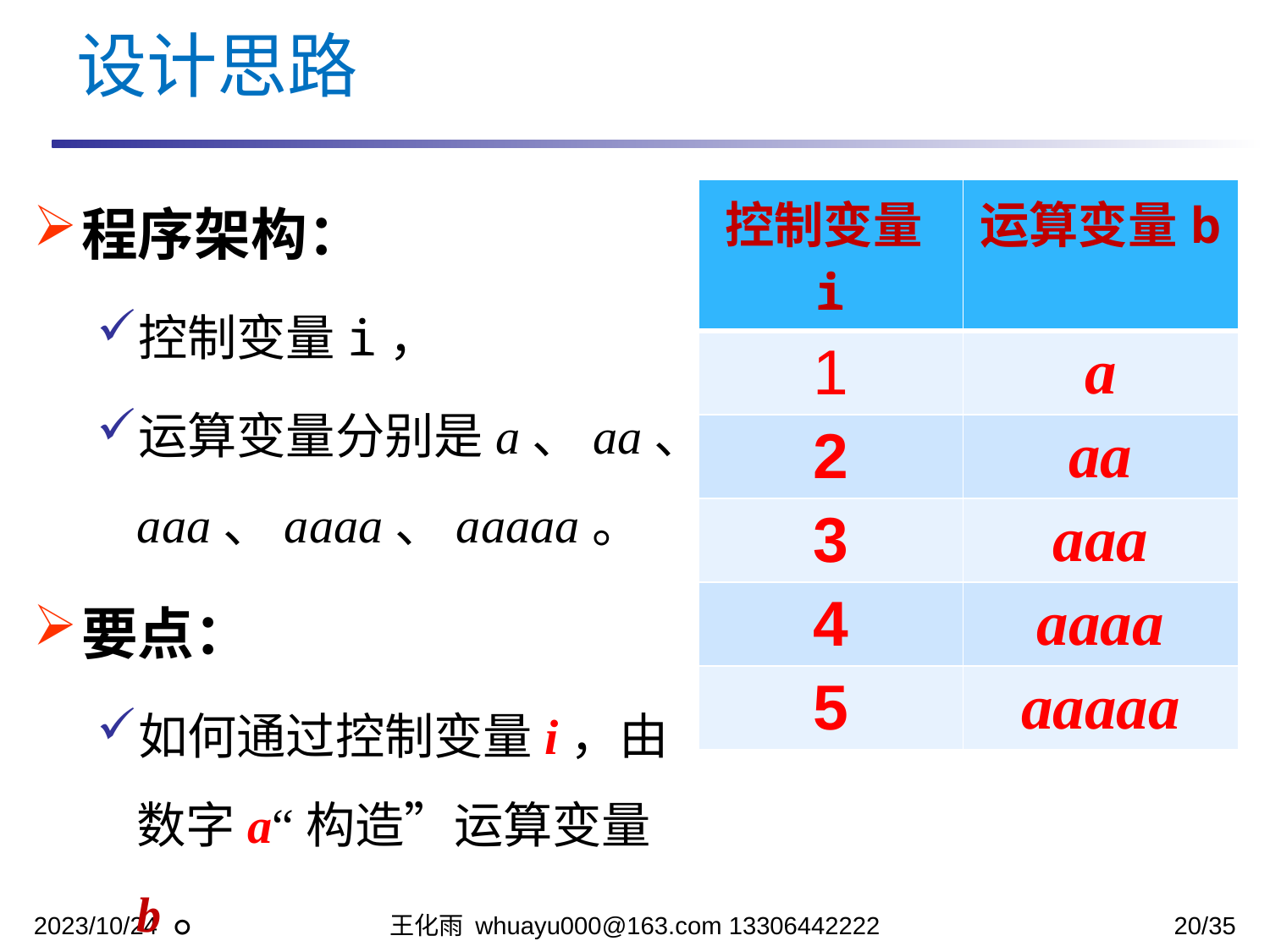

设计思路
程序架构：
控制变量i，
运算变量分别是a、aa、aaa、aaaa、aaaaa。
要点：
如何通过控制变量i，由数字a“构造”运算变量b。

| 控制变量i | 运算变量b |
| --- | --- |
| 1 | a |
| 2 | aa |
| 3 | aaa |
| 4 | aaaa |
| 5 | aaaaa |
2023/10/24
王化雨 whuayu000@163.com 13306442222
20/35